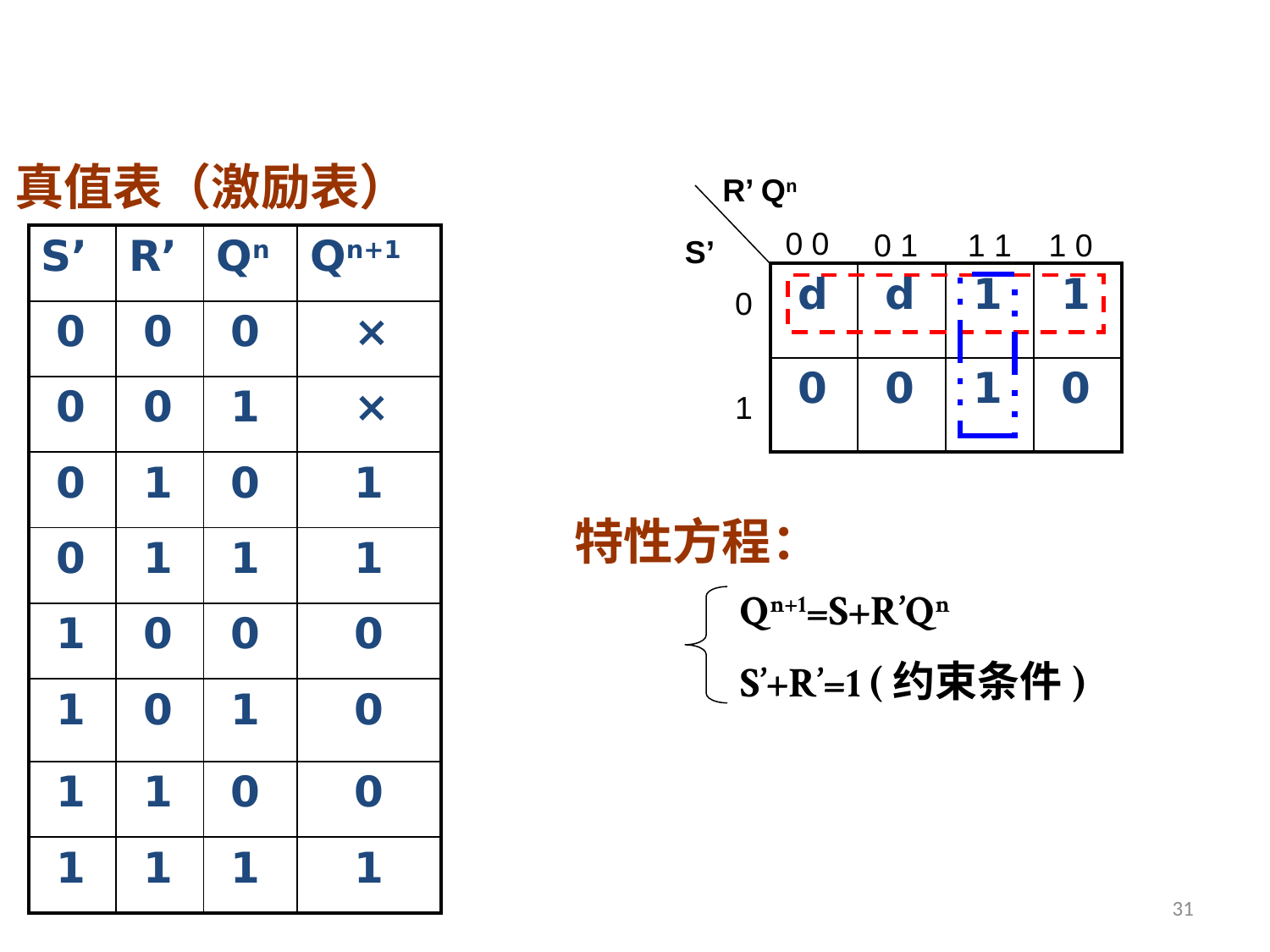

#
真值表（激励表）
R’ Qn

0 0
| S’ | R’ | Qn | Qn+1 |
| --- | --- | --- | --- |
| 0 | 0 | 0 | × |
| 0 | 0 | 1 | × |
| 0 | 1 | 0 | 1 |
| 0 | 1 | 1 | 1 |
| 1 | 0 | 0 | 0 |
| 1 | 0 | 1 | 0 |
| 1 | 1 | 0 | 0 |
| 1 | 1 | 1 | 1 |
0 1
1 1
1 0
S’
| d | d | 1 | 1 |
| --- | --- | --- | --- |
| 0 | 0 | 1 | 0 |

0
1
特性方程：
Qn+1=S+R’Qn
S’+R’=1 (约束条件)

31